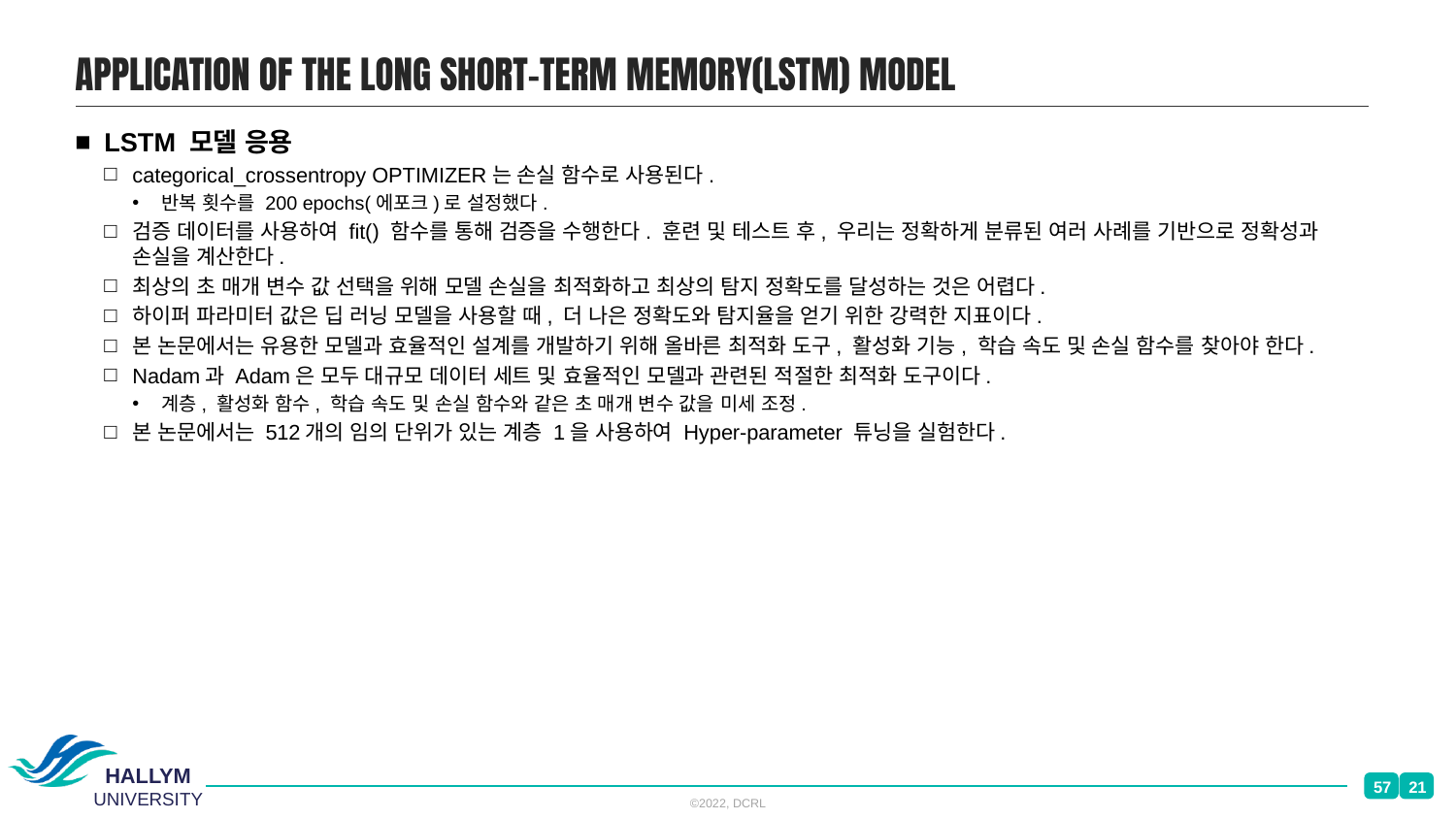

# APPLICATION OF THE LONG SHORT-TERM MEMORY(LSTM) MODEL
LSTM 모델 응용
categorical_crossentropy OPTIMIZER는 손실 함수로 사용된다.
반복 횟수를 200 epochs(에포크)로 설정했다.
검증 데이터를 사용하여 fit() 함수를 통해 검증을 수행한다. 훈련 및 테스트 후, 우리는 정확하게 분류된 여러 사례를 기반으로 정확성과 손실을 계산한다.
최상의 초 매개 변수 값 선택을 위해 모델 손실을 최적화하고 최상의 탐지 정확도를 달성하는 것은 어렵다.
하이퍼 파라미터 값은 딥 러닝 모델을 사용할 때, 더 나은 정확도와 탐지율을 얻기 위한 강력한 지표이다.
본 논문에서는 유용한 모델과 효율적인 설계를 개발하기 위해 올바른 최적화 도구, 활성화 기능, 학습 속도 및 손실 함수를 찾아야 한다.
Nadam과 Adam은 모두 대규모 데이터 세트 및 효율적인 모델과 관련된 적절한 최적화 도구이다.
계층, 활성화 함수, 학습 속도 및 손실 함수와 같은 초 매개 변수 값을 미세 조정.
본 논문에서는 512개의 임의 단위가 있는 계층 1을 사용하여 Hyper-parameter 튜닝을 실험한다.